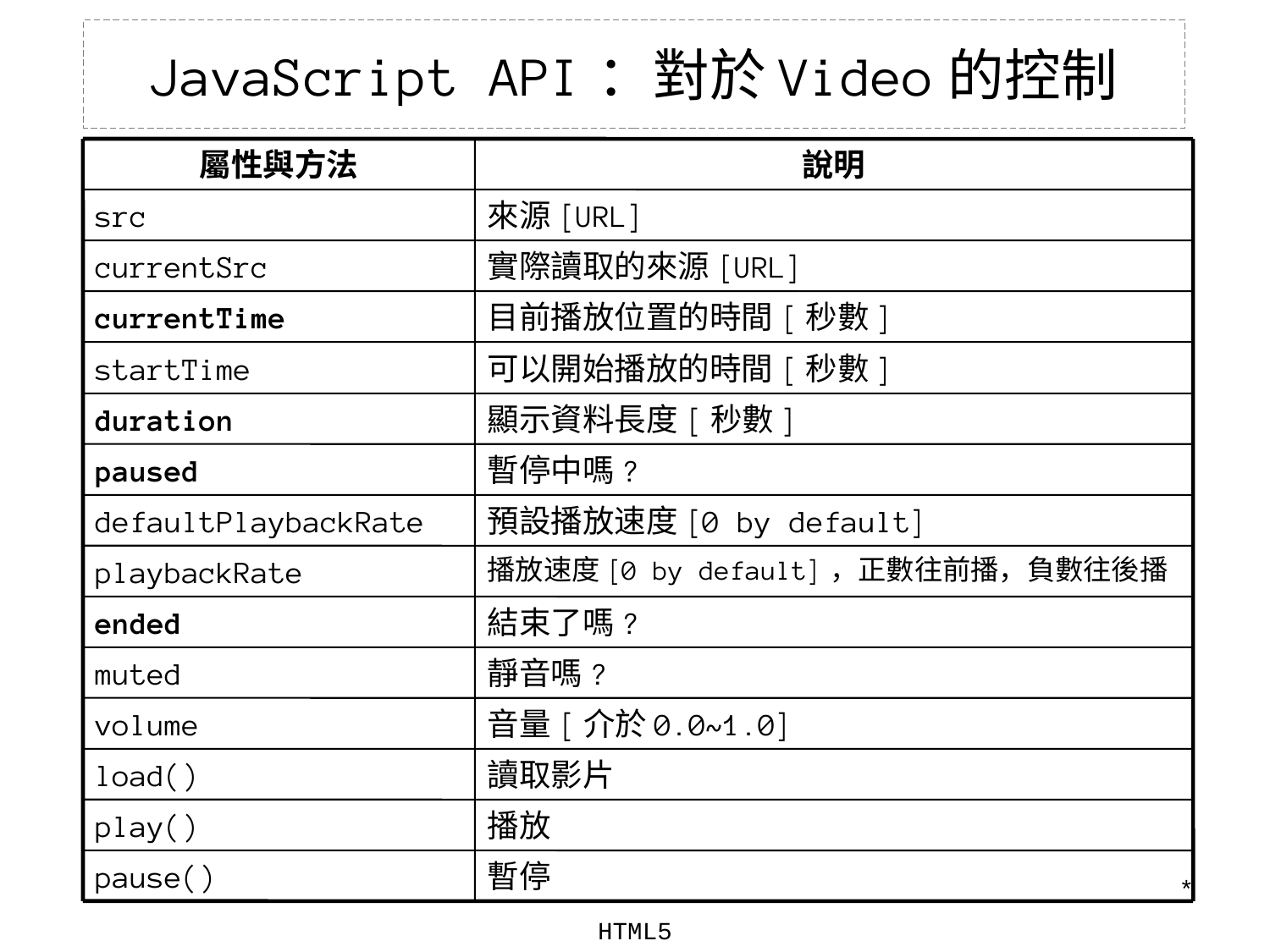

# JavaScript API：對於Video的控制
屬性與方法

說明

src

來源[URL]
currentSrc

實際讀取的來源[URL]
currentTime

目前播放位置的時間[秒數]
startTime

可以開始播放的時間[秒數]
duration

顯示資料長度[秒數]
paused

暫停中嗎?
defaultPlaybackRate

預設播放速度[0 by default]
playbackRate

播放速度[0 by default]，正數往前播，負數往後播
ended

結束了嗎?
muted

靜音嗎?
volume

音量[介於0.0~1.0]
load()

讀取影片
play()

播放
pause()

暫停

*
HTML5